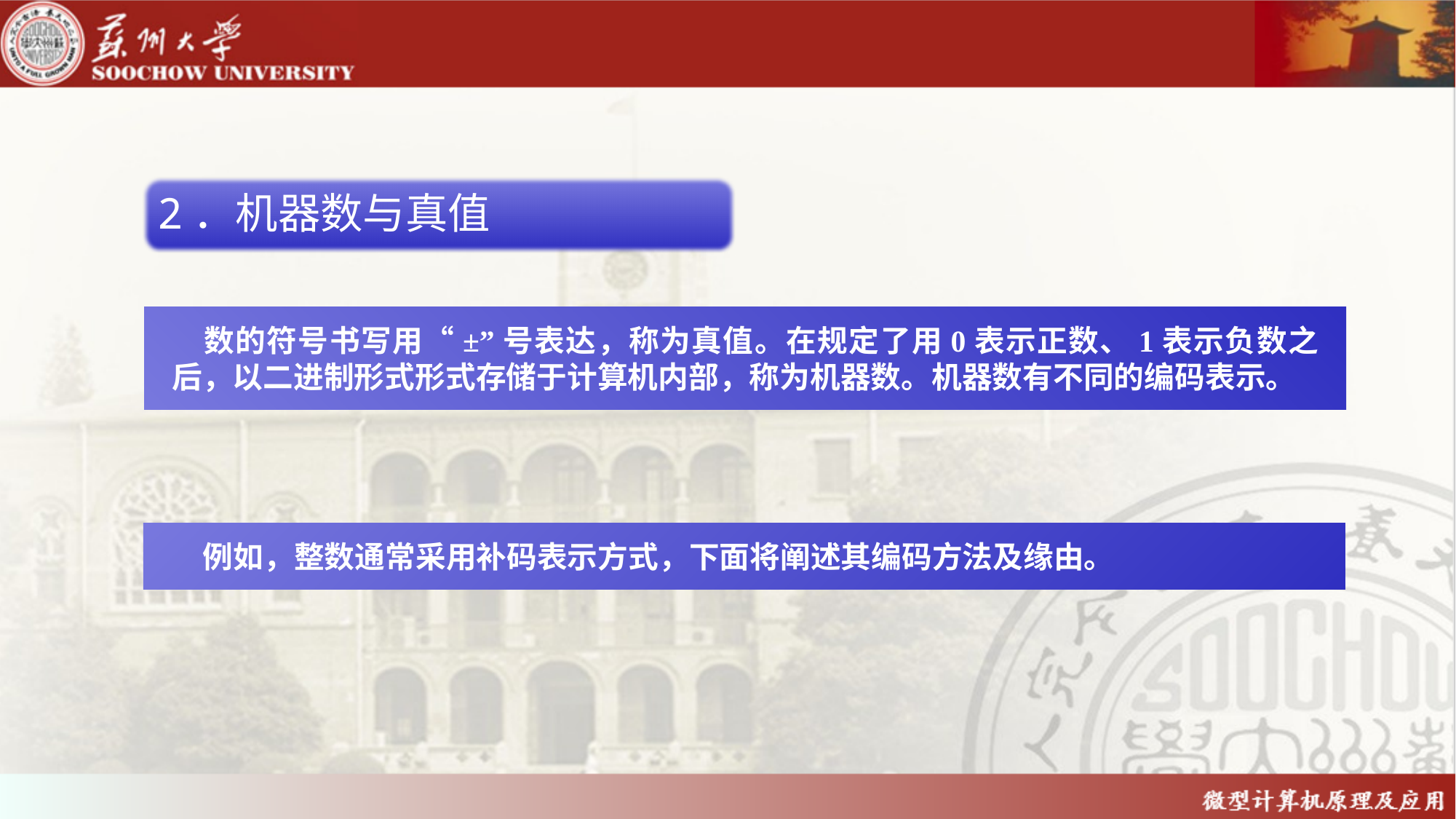

2．机器数与真值
数的符号书写用“±”号表达，称为真值。在规定了用0表示正数、1表示负数之后，以二进制形式形式存储于计算机内部，称为机器数。机器数有不同的编码表示。
例如，整数通常采用补码表示方式，下面将阐述其编码方法及缘由。